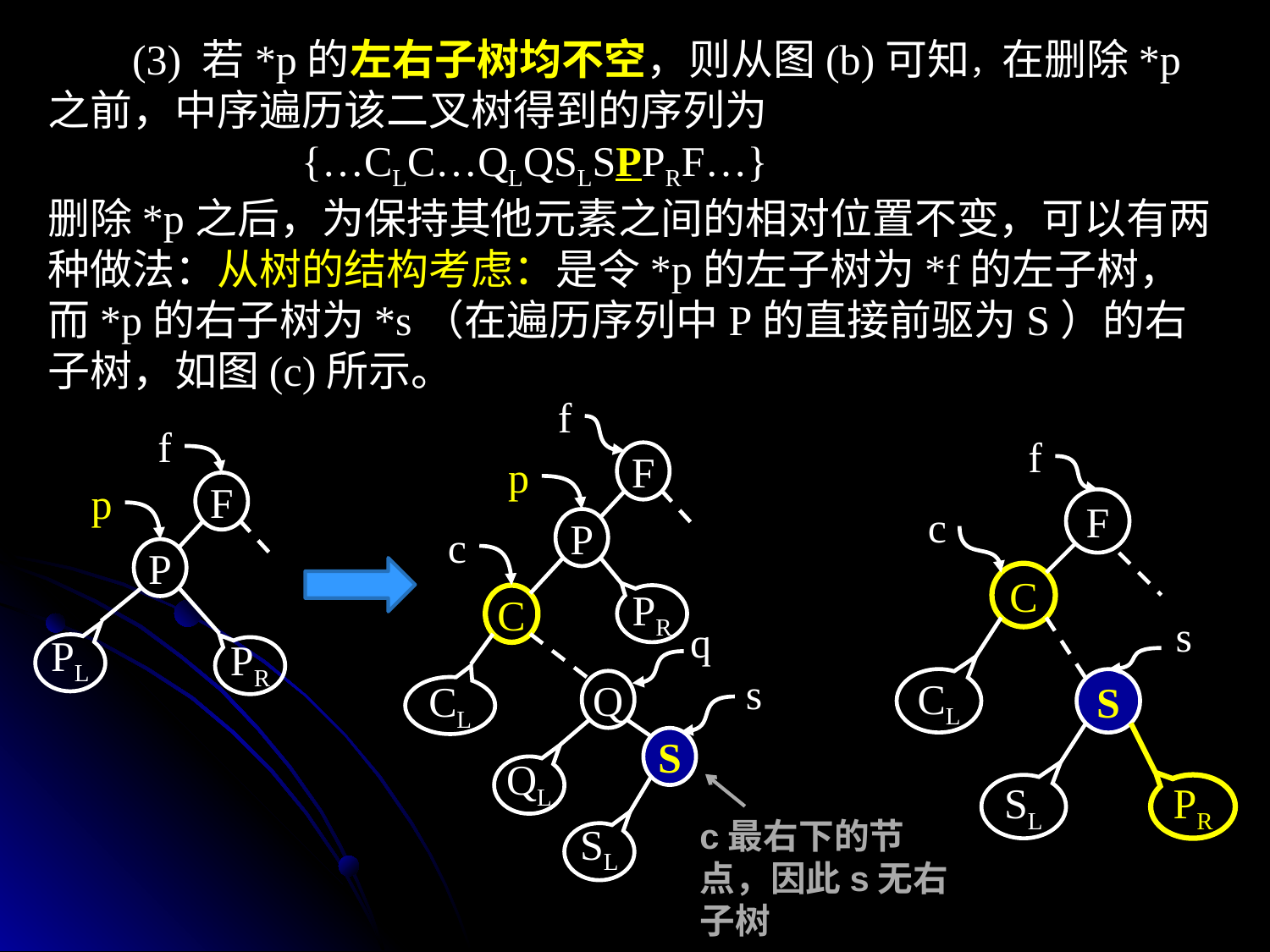

(3) 若*p的左右子树均不空，则从图(b)可知，在删除*p之前，中序遍历该二叉树得到的序列为
		{…CLC…QLQSLSPPRF…}
删除*p之后，为保持其他元素之间的相对位置不变，可以有两种做法：从树的结构考虑：是令*p的左子树为*f的左子树，而*p的右子树为*s（在遍历序列中P的直接前驱为S）的右子树，如图(c)所示。
f
F
P
C
p

c
PR
q
s
Q
CL
S
QL
SL
f
p
F
P

PL
PR
f
F
C
c

CL
S
SL
PR
s

c最右下的节点，因此s无右子树